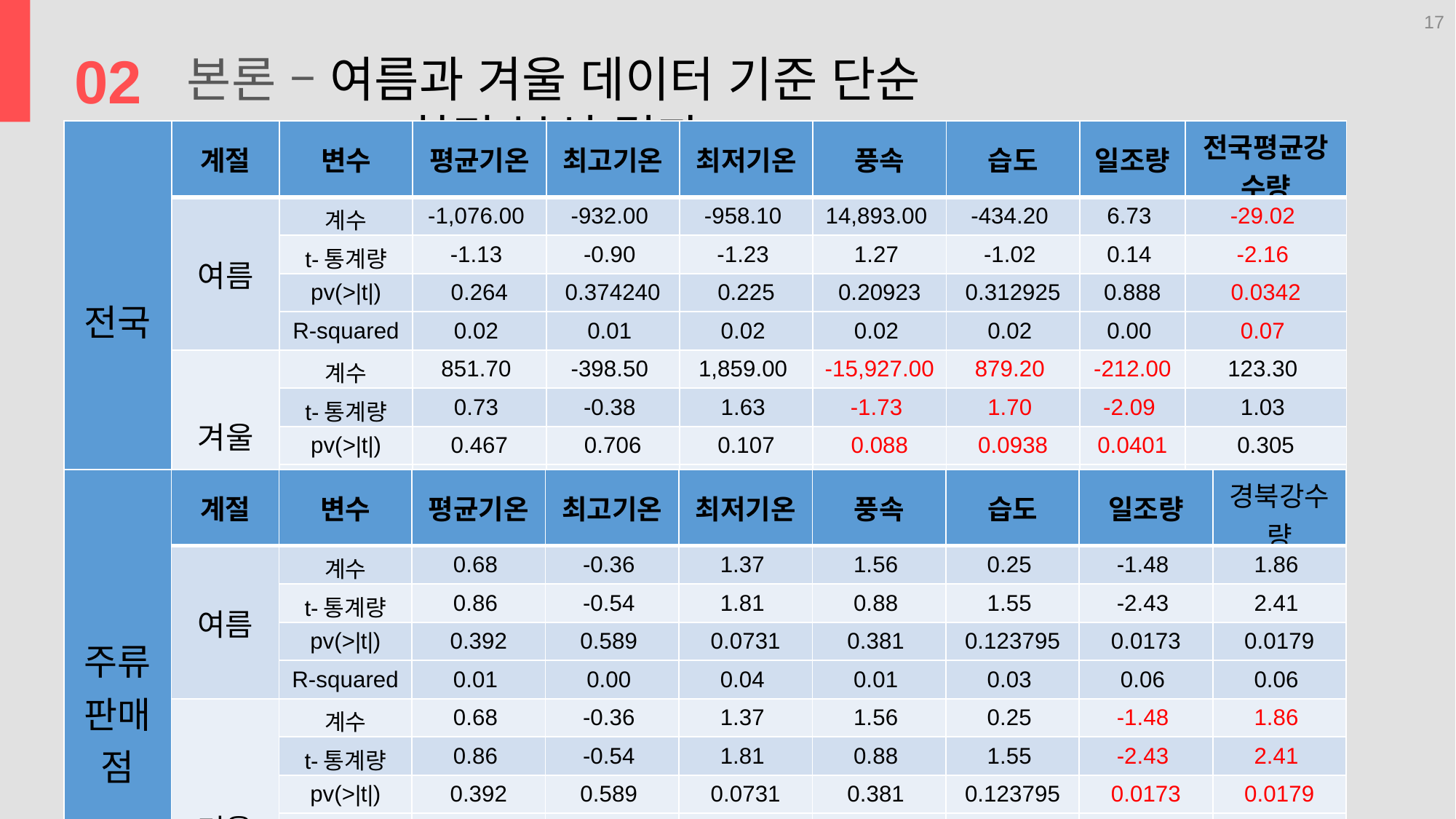

17
02
본론 – 여름과 겨울 데이터 기준 단순 회귀 분석 결과
| 전국 | 계절 | 변수 | 평균기온 | 최고기온 | 최저기온 | 풍속 | 습도 | 일조량 | 전국평균강수량 |
| --- | --- | --- | --- | --- | --- | --- | --- | --- | --- |
|  | 여름 | 계수 | -1,076.00 | -932.00 | -958.10 | 14,893.00 | -434.20 | 6.73 | -29.02 |
|  |  | t-통계량 | -1.13 | -0.90 | -1.23 | 1.27 | -1.02 | 0.14 | -2.16 |
|  |  | pv(>|t|) | 0.264 | 0.374240 | 0.225 | 0.20923 | 0.312925 | 0.888 | 0.0342 |
|  |  | R-squared | 0.02 | 0.01 | 0.02 | 0.02 | 0.02 | 0.00 | 0.07 |
|  | 겨울 | 계수 | 851.70 | -398.50 | 1,859.00 | -15,927.00 | 879.20 | -212.00 | 123.30 |
|  |  | t-통계량 | 0.73 | -0.38 | 1.63 | -1.73 | 1.70 | -2.09 | 1.03 |
|  |  | pv(>|t|) | 0.467 | 0.706 | 0.107 | 0.088 | 0.0938 | 0.0401 | 0.305 |
|  |  | R-squared | 0.01 | 0.00 | 0.04 | 0.04 | 0.04 | 0.06 | 0.02 |
| 주류 판매점 | 계절 | 변수 | 평균기온 | 최고기온 | 최저기온 | 풍속 | 습도 | 일조량 | 경북강수량 |
| --- | --- | --- | --- | --- | --- | --- | --- | --- | --- |
|  | 여름 | 계수 | 0.68 | -0.36 | 1.37 | 1.56 | 0.25 | -1.48 | 1.86 |
|  |  | t-통계량 | 0.86 | -0.54 | 1.81 | 0.88 | 1.55 | -2.43 | 2.41 |
|  |  | pv(>|t|) | 0.392 | 0.589 | 0.0731 | 0.381 | 0.123795 | 0.0173 | 0.0179 |
|  |  | R-squared | 0.01 | 0.00 | 0.04 | 0.01 | 0.03 | 0.06 | 0.06 |
|  | 겨울 | 계수 | 0.68 | -0.36 | 1.37 | 1.56 | 0.25 | -1.48 | 1.86 |
|  |  | t-통계량 | 0.86 | -0.54 | 1.81 | 0.88 | 1.55 | -2.43 | 2.41 |
|  |  | pv(>|t|) | 0.392 | 0.589 | 0.0731 | 0.381 | 0.123795 | 0.0173 | 0.0179 |
|  |  | R-squared | 0.01 | 0.00 | 0.04 | 0.01 | 0.03 | 0.06 | 0.06 |